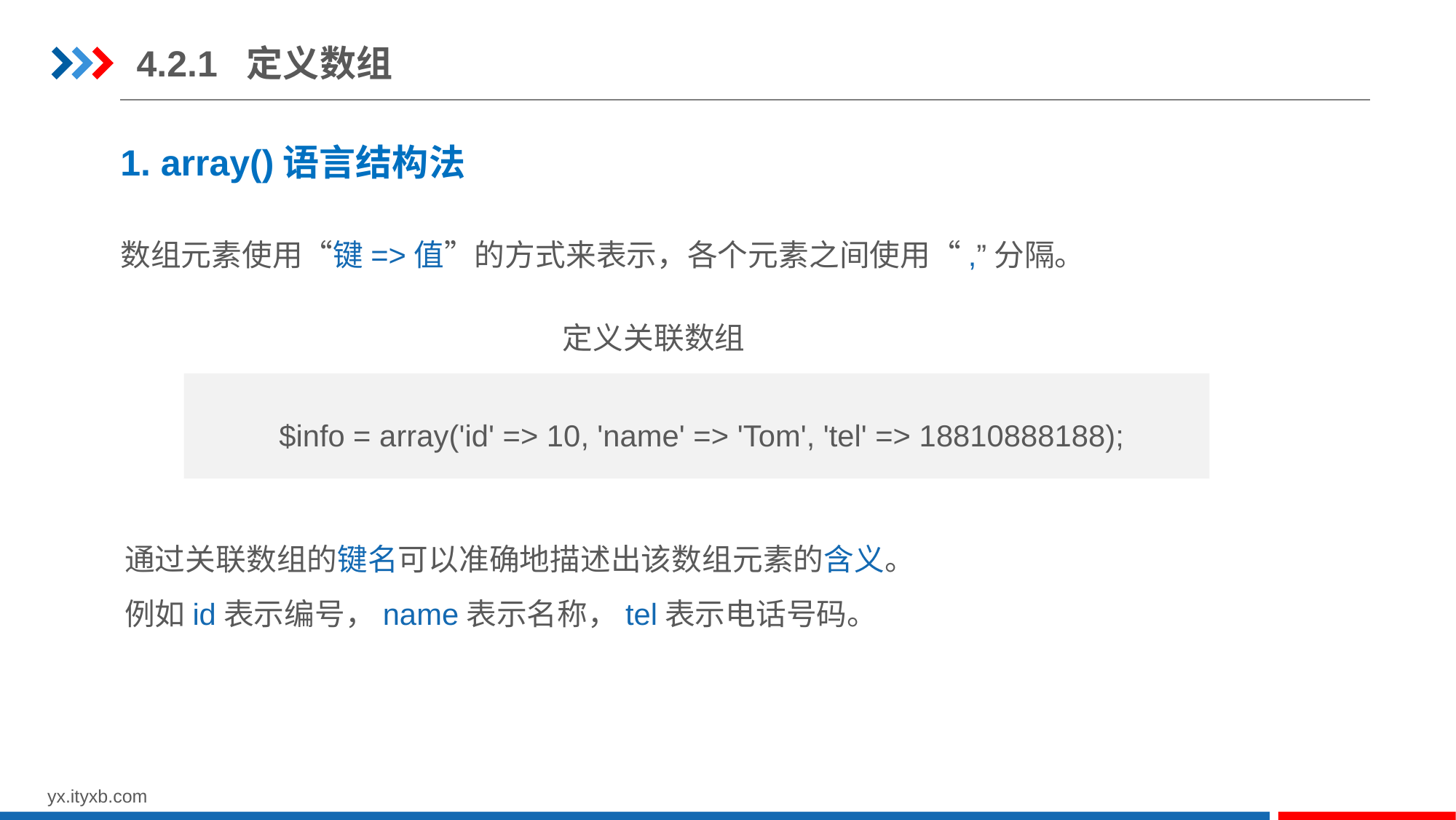

4.2.1  定义数组
1. array()语言结构法
数组元素使用“键=>值”的方式来表示，各个元素之间使用“,”分隔。
定义关联数组

$info = array('id' => 10, 'name' => 'Tom', 'tel' => 18810888188);
通过关联数组的键名可以准确地描述出该数组元素的含义。
例如id表示编号，name表示名称，tel表示电话号码。